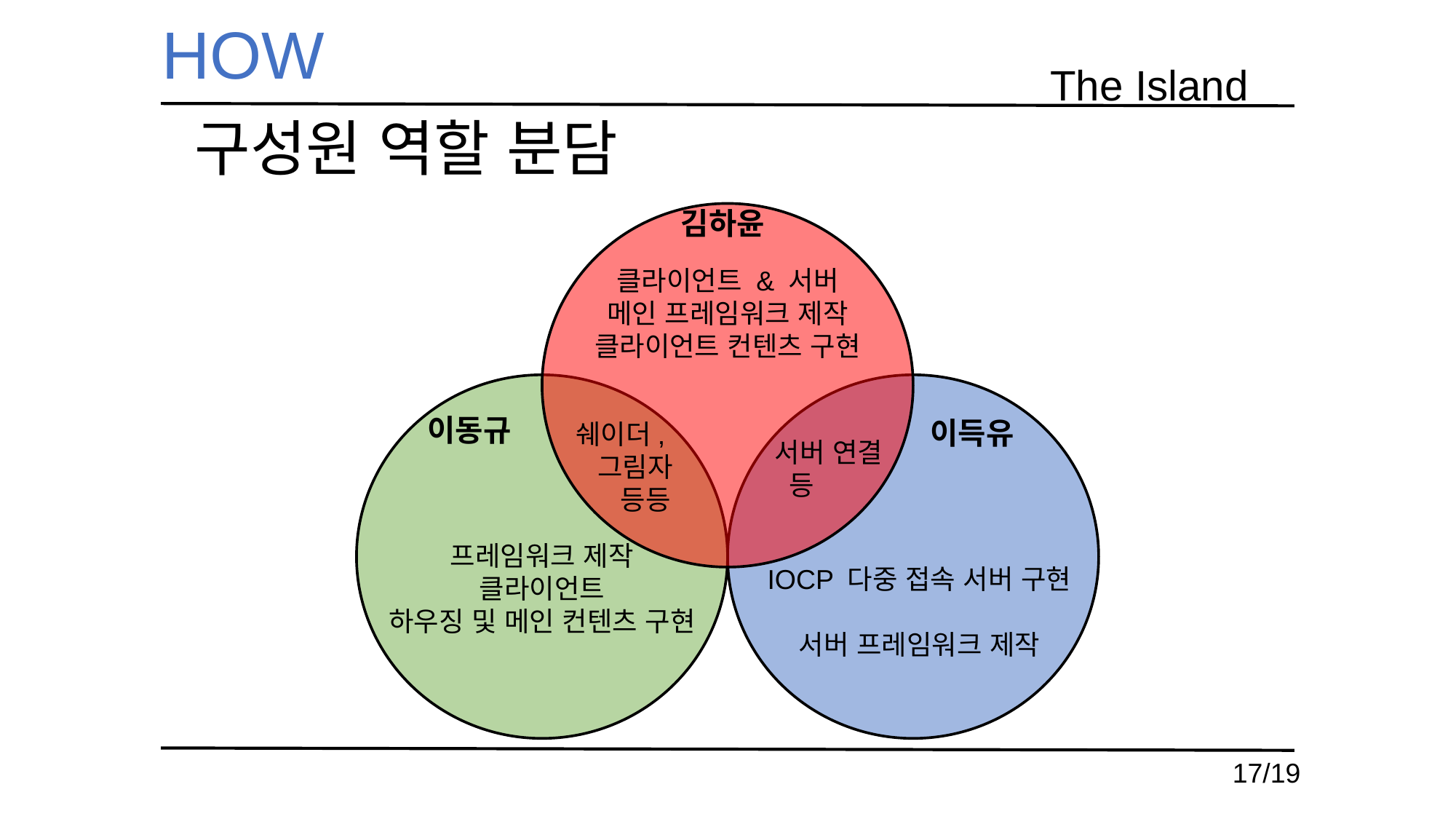

HOW
The Island
구성원 역할 분담
김하윤

클라이언트 & 서버
메인 프레임워크 제작
클라이언트 컨텐츠 구현

이동규
이득유
쉐이더,
  그림자
     등등
서버 연결
 등
프레임워크 제작
클라이언트
하우징 및 메인 컨텐츠 구현
IOCP 다중 접속 서버 구현

서버 프레임워크 제작
17/19